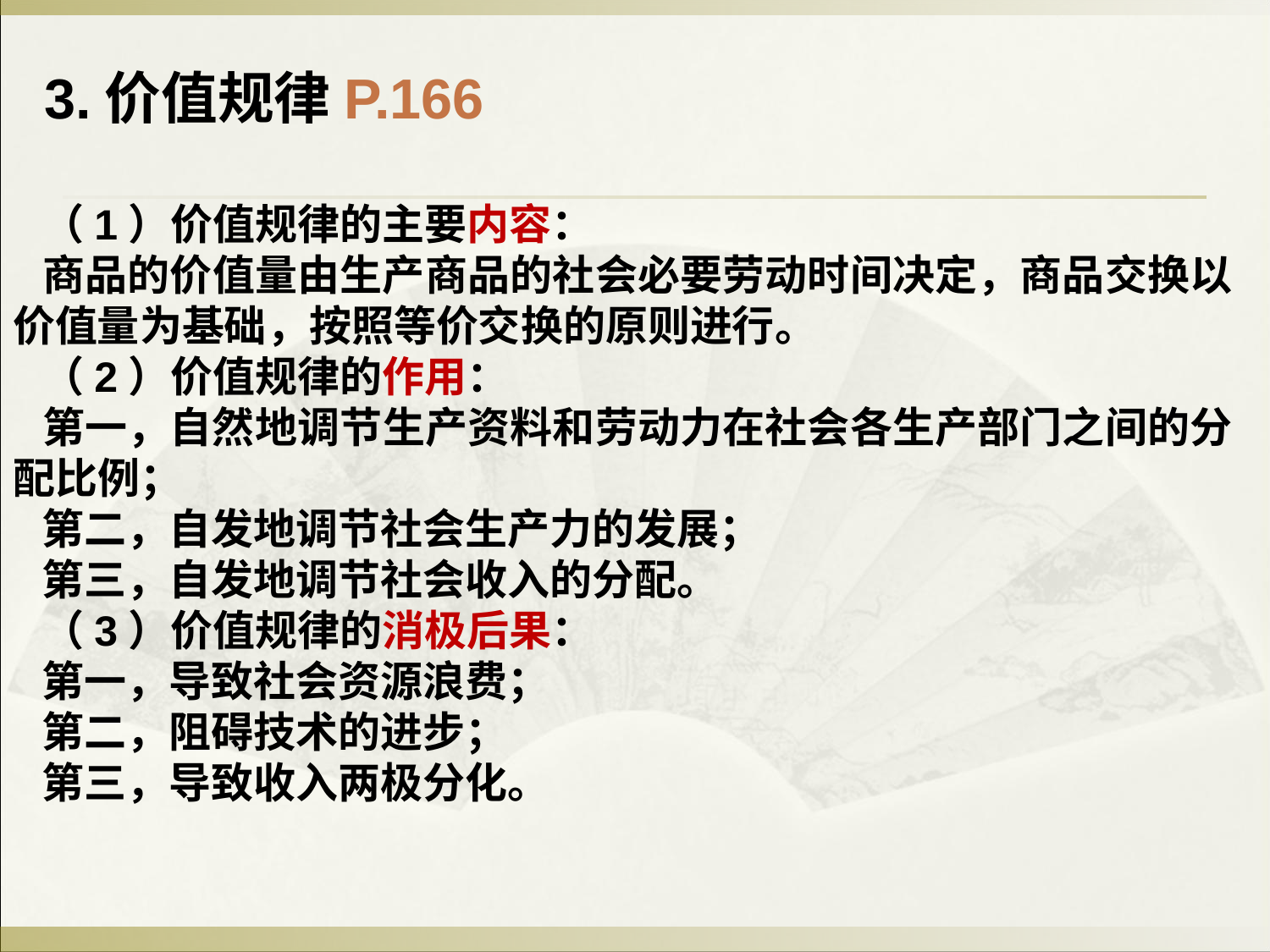

3.价值规律P.166

  （1）价值规律的主要内容：
  商品的价值量由生产商品的社会必要劳动时间决定，商品交换以价值量为基础，按照等价交换的原则进行。
  （2）价值规律的作用：
  第一，自然地调节生产资料和劳动力在社会各生产部门之间的分配比例；
  第二，自发地调节社会生产力的发展；
  第三，自发地调节社会收入的分配。
  （3）价值规律的消极后果：
  第一，导致社会资源浪费；
  第二，阻碍技术的进步；
  第三，导致收入两极分化。